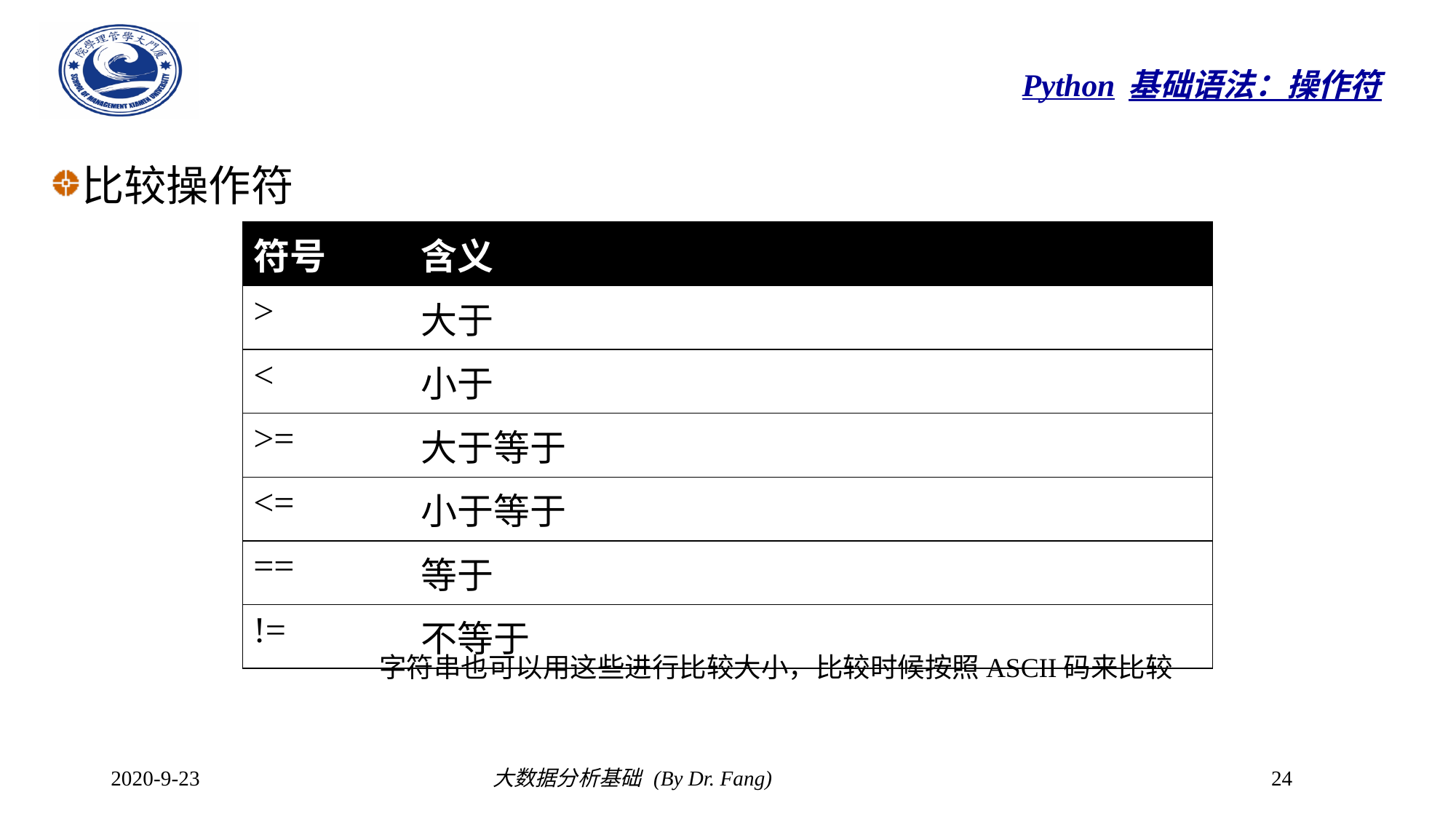

# Python基础语法：操作符
比较操作符
| 符号 | 含义 |
| --- | --- |
| > | 大于 |
| < | 小于 |
| >= | 大于等于 |
| <= | 小于等于 |
| == | 等于 |
| != | 不等于 |
字符串也可以用这些进行比较大小，比较时候按照ASCII码来比较
2020-9-23
大数据分析基础 (By Dr. Fang)
24